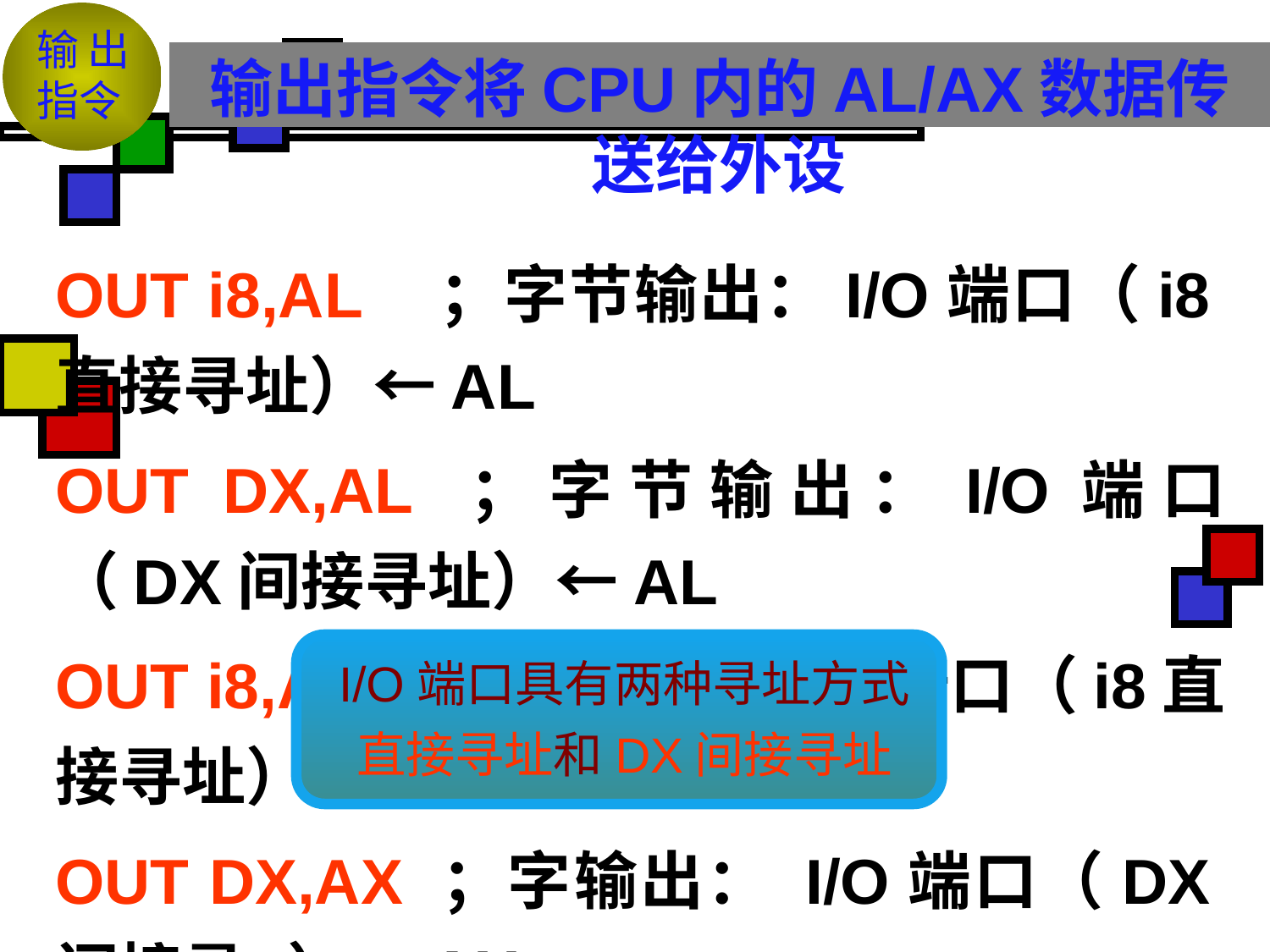

# 输出 指令
输出指令将CPU内的AL/AX数据传送给外设
OUT i8,AL	；字节输出：I/O端口（i8直接寻址）←AL
OUT DX,AL	；字节输出：I/O端口（DX间接寻址）←AL
OUT i8,AX	；字输出： I/O端口（i8直接寻址）←AX
OUT DX,AX	；字输出： I/O端口（DX间接寻址）←AX

I/O端口具有两种寻址方式
直接寻址和DX间接寻址